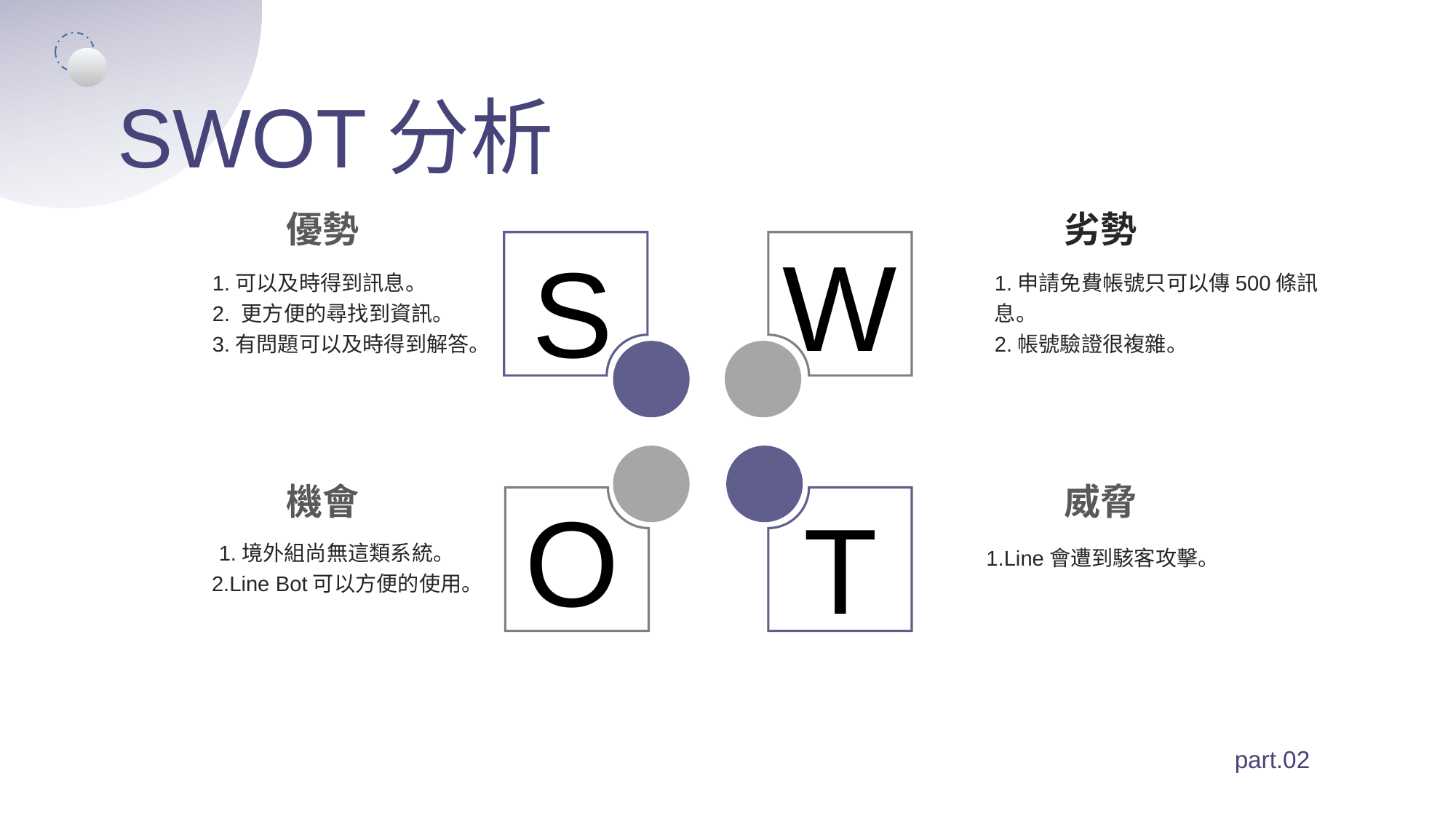

SWOT分析

優勢
1.可以及時得到訊息。
2. 更方便的尋找到資訊。
3.有問題可以及時得到解答。
劣勢
1.申請免費帳號只可以傳500條訊息。
2.帳號驗證很複雜。
W
S

機會
1.境外組尚無這類系統。
2.Line Bot可以方便的使用。
威脅
1.Line會遭到駭客攻擊。
O

T
part.02